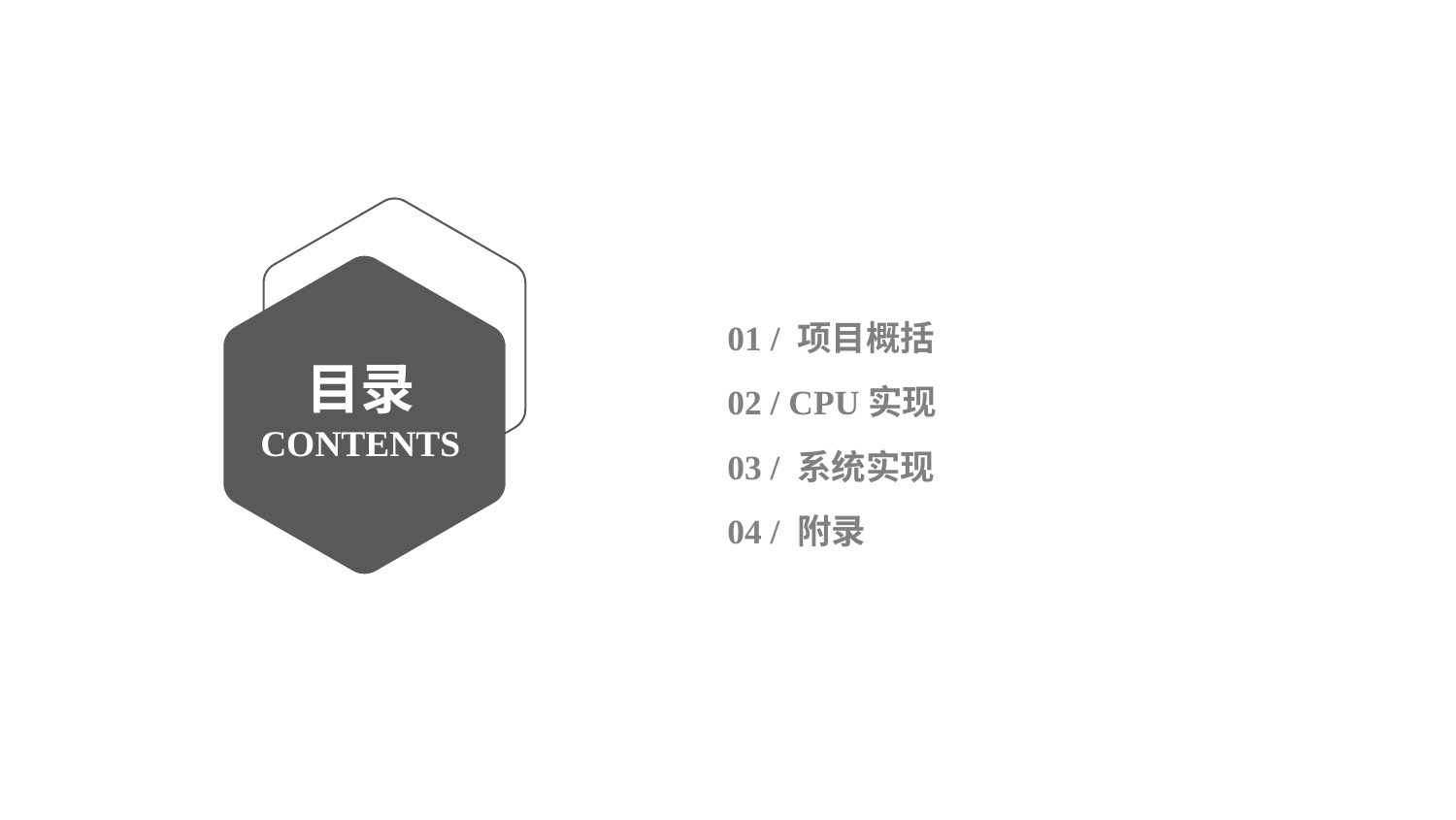

01 / 项目概括
目录
CONTENTS
02 / CPU实现
03 / 系统实现
04 / 附录